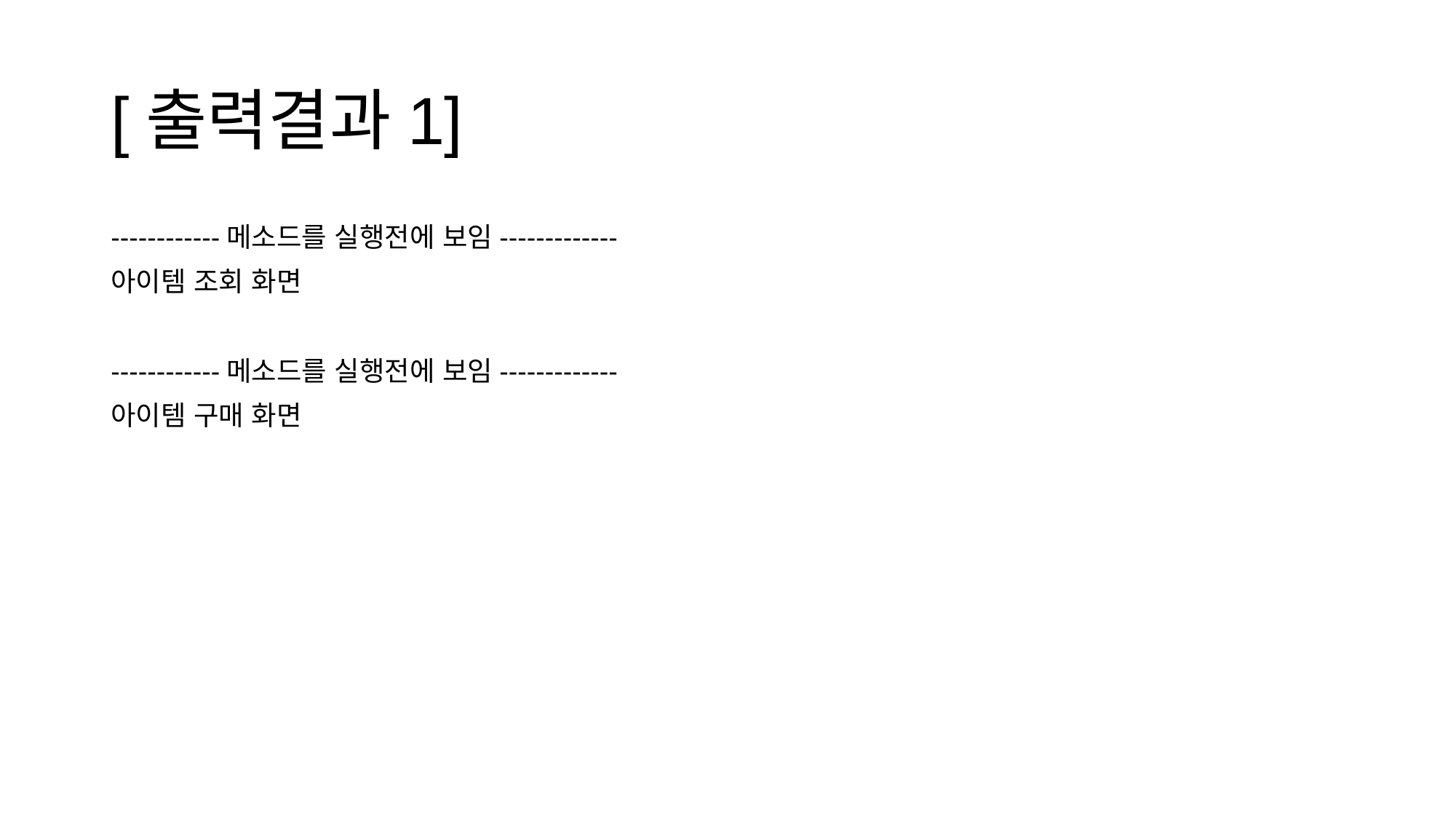

# [출력결과1]
------------메소드를 실행전에 보임-------------
아이템 조회 화면

------------메소드를 실행전에 보임-------------
아이템 구매 화면